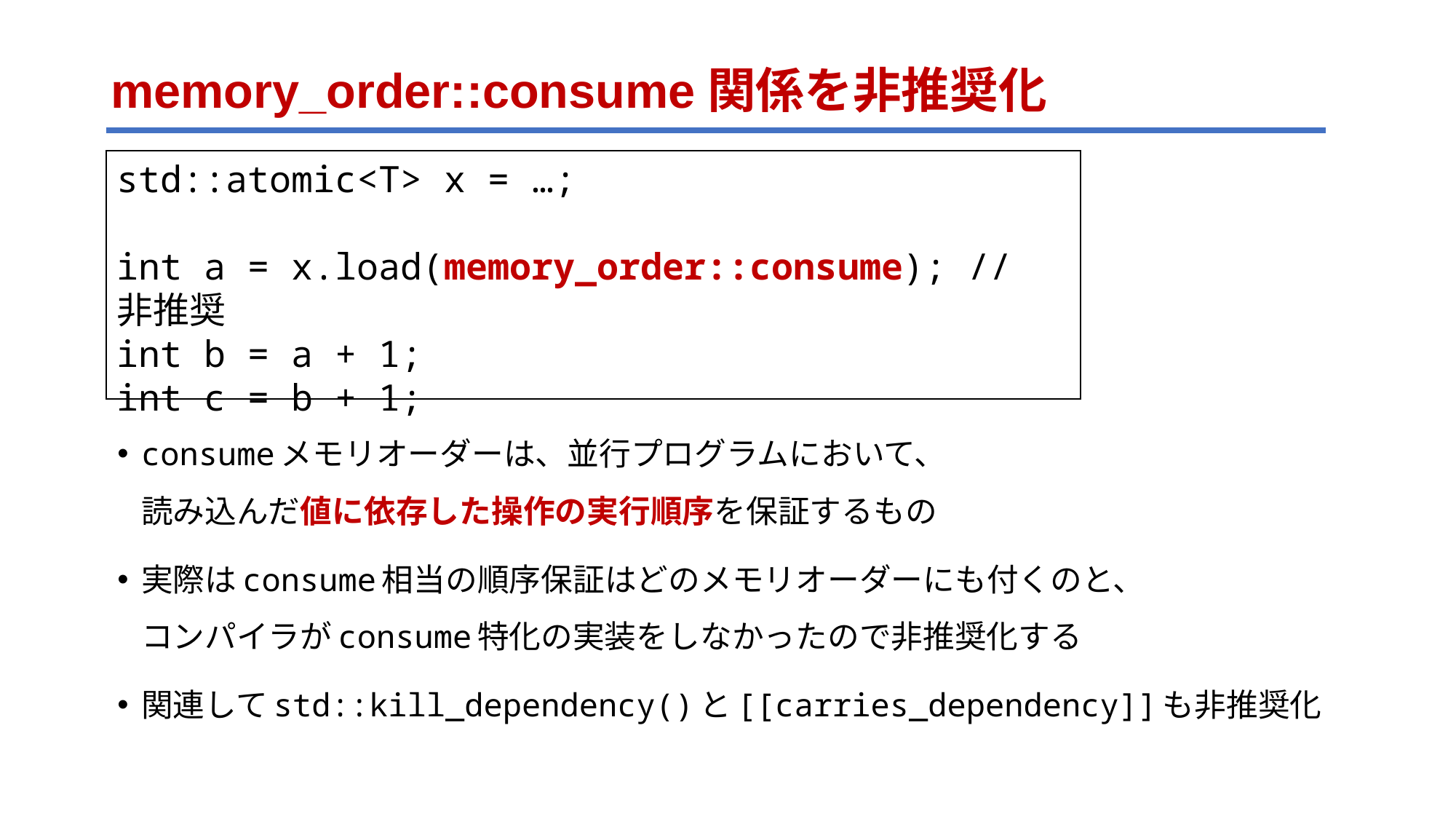

# memory_order::consume関係を非推奨化
std::atomic<T> x = …;

int a = x.load(memory_order::consume); // 非推奨
int b = a + 1;
int c = b + 1;
consumeメモリオーダーは、並行プログラムにおいて、
読み込んだ値に依存した操作の実行順序を保証するもの
実際はconsume相当の順序保証はどのメモリオーダーにも付くのと、
コンパイラがconsume特化の実装をしなかったので非推奨化する
関連してstd::kill_dependency()と[[carries_dependency]]も非推奨化